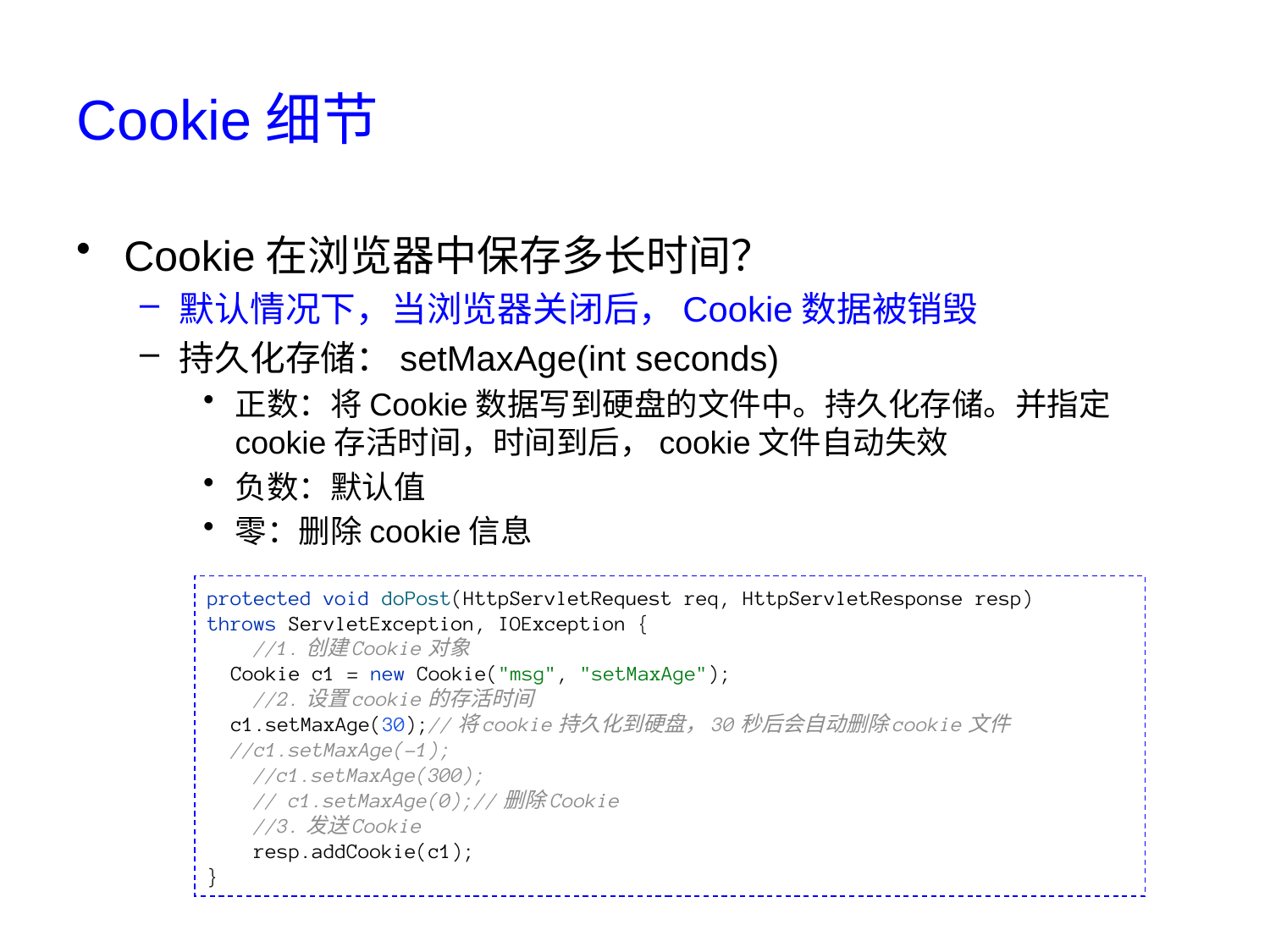

# Cookie细节
Cookie在浏览器中保存多长时间？
默认情况下，当浏览器关闭后，Cookie数据被销毁
持久化存储：setMaxAge(int seconds)
正数：将Cookie数据写到硬盘的文件中。持久化存储。并指定cookie存活时间，时间到后，cookie文件自动失效
负数：默认值
零：删除cookie信息

protected void doPost(HttpServletRequest req, HttpServletResponse resp)
throws ServletException, IOException {
    //1.创建Cookie对象
    Cookie c1 = new Cookie("msg", "setMaxAge");
    //2.设置cookie的存活时间
    c1.setMaxAge(30);//将cookie持久化到硬盘，30秒后会自动删除cookie文件
    //c1.setMaxAge(-1);
    //c1.setMaxAge(300);
    // c1.setMaxAge(0);//删除Cookie
    //3.发送Cookie
    resp.addCookie(c1);
}